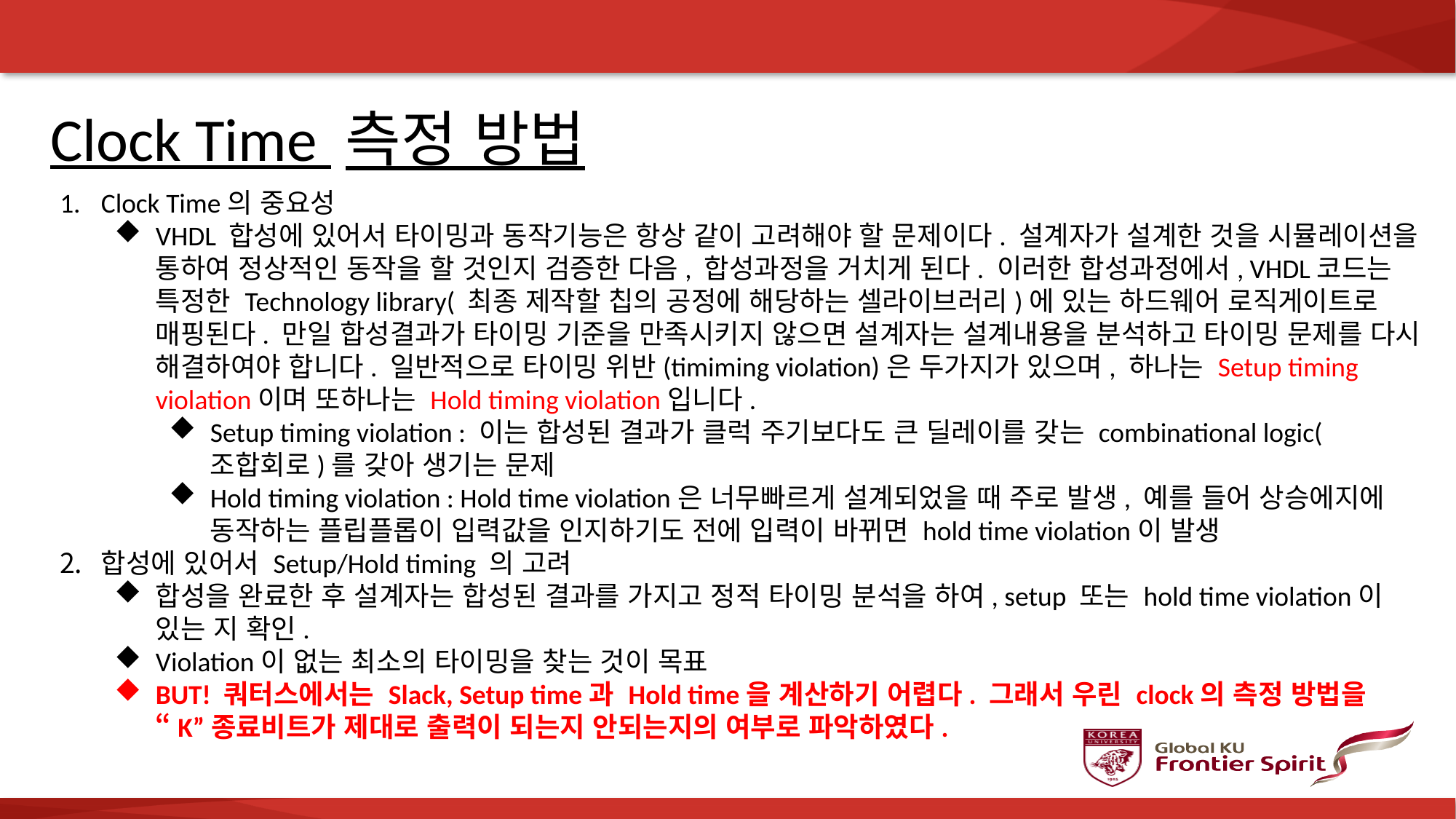

Clock Time 측정 방법
Clock Time의 중요성
VHDL 합성에 있어서 타이밍과 동작기능은 항상 같이 고려해야 할 문제이다. 설계자가 설계한 것을 시뮬레이션을 통하여 정상적인 동작을 할 것인지 검증한 다음, 합성과정을 거치게 된다. 이러한 합성과정에서, VHDL코드는 특정한 Technology library( 최종 제작할 칩의 공정에 해당하는 셀라이브러리)에 있는 하드웨어 로직게이트로 매핑된다. 만일 합성결과가 타이밍 기준을 만족시키지 않으면 설계자는 설계내용을 분석하고 타이밍 문제를 다시 해결하여야 합니다. 일반적으로 타이밍 위반(timiming violation)은 두가지가 있으며, 하나는 Setup timing violation이며 또하나는 Hold timing violation입니다.
Setup timing violation : 이는 합성된 결과가 클럭 주기보다도 큰 딜레이를 갖는 combinational logic(조합회로)를 갖아 생기는 문제
Hold timing violation : Hold time violation은 너무빠르게 설계되었을 때 주로 발생, 예를 들어 상승에지에 동작하는 플립플롭이 입력값을 인지하기도 전에 입력이 바뀌면 hold time violation이 발생
합성에 있어서 Setup/Hold timing 의 고려
합성을 완료한 후 설계자는 합성된 결과를 가지고 정적 타이밍 분석을 하여, setup 또는 hold time violation이 있는 지 확인.
Violation이 없는 최소의 타이밍을 찾는 것이 목표
BUT! 쿼터스에서는 Slack, Setup time과 Hold time을 계산하기 어렵다. 그래서 우린 clock의 측정 방법을 “K”종료비트가 제대로 출력이 되는지 안되는지의 여부로 파악하였다.